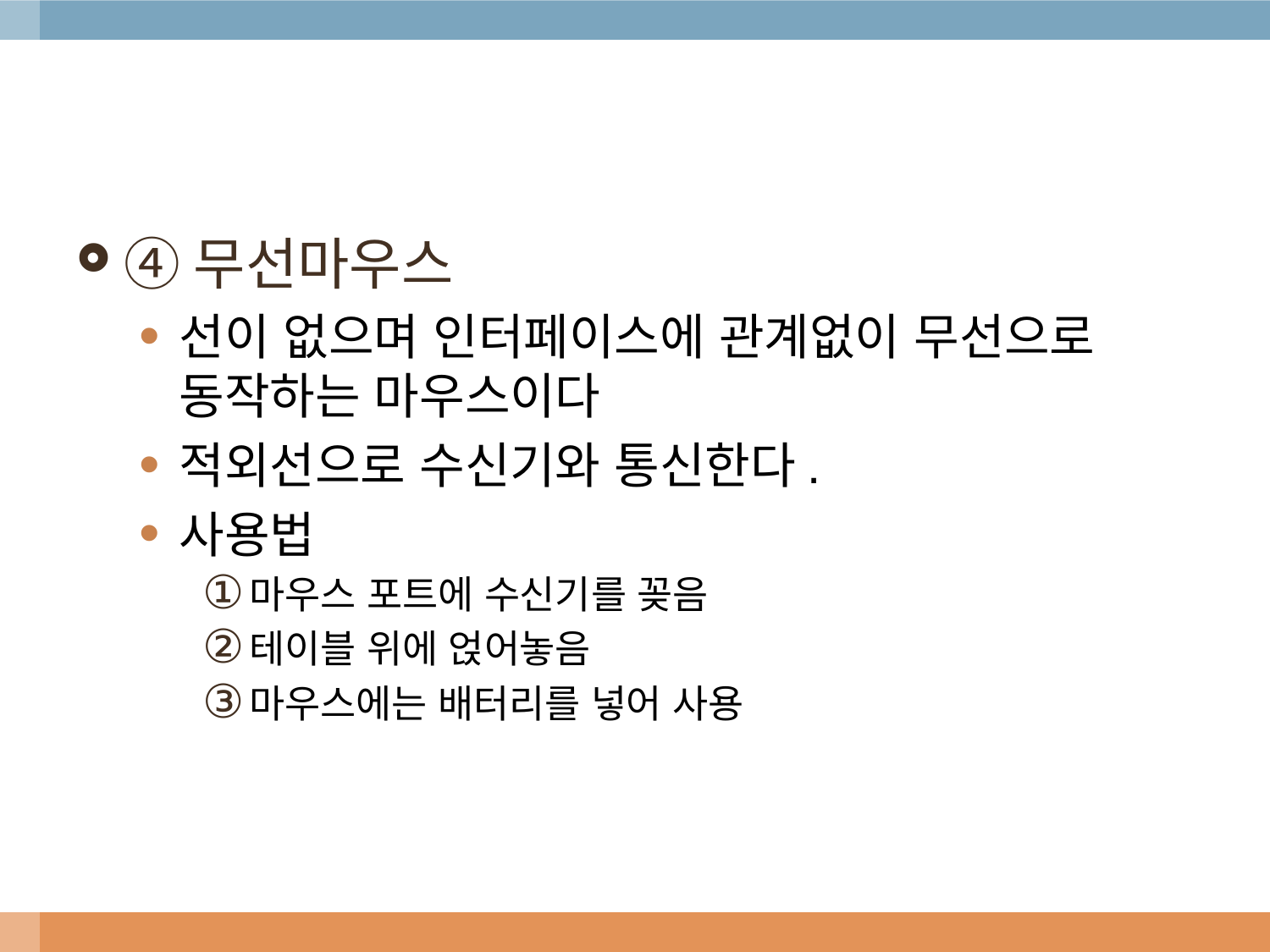

#
④무선마우스
선이 없으며 인터페이스에 관계없이 무선으로 동작하는 마우스이다
적외선으로 수신기와 통신한다.
사용법
마우스 포트에 수신기를 꽂음
테이블 위에 얹어놓음
마우스에는 배터리를 넣어 사용